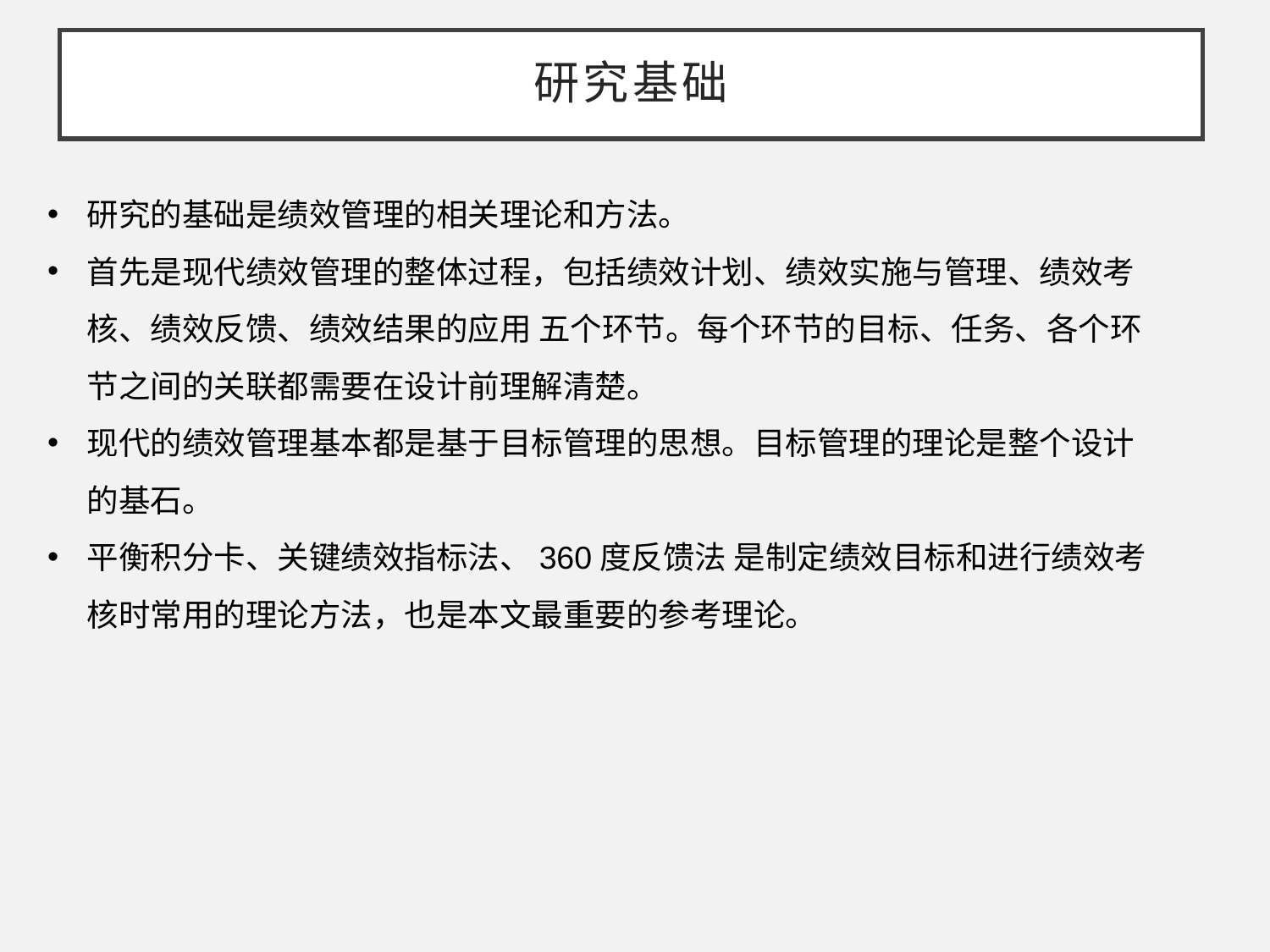

# 研究基础
研究的基础是绩效管理的相关理论和方法。
首先是现代绩效管理的整体过程，包括绩效计划、绩效实施与管理、绩效考核、绩效反馈、绩效结果的应用 五个环节。每个环节的目标、任务、各个环节之间的关联都需要在设计前理解清楚。
现代的绩效管理基本都是基于目标管理的思想。目标管理的理论是整个设计的基石。
平衡积分卡、关键绩效指标法、360度反馈法 是制定绩效目标和进行绩效考核时常用的理论方法，也是本文最重要的参考理论。